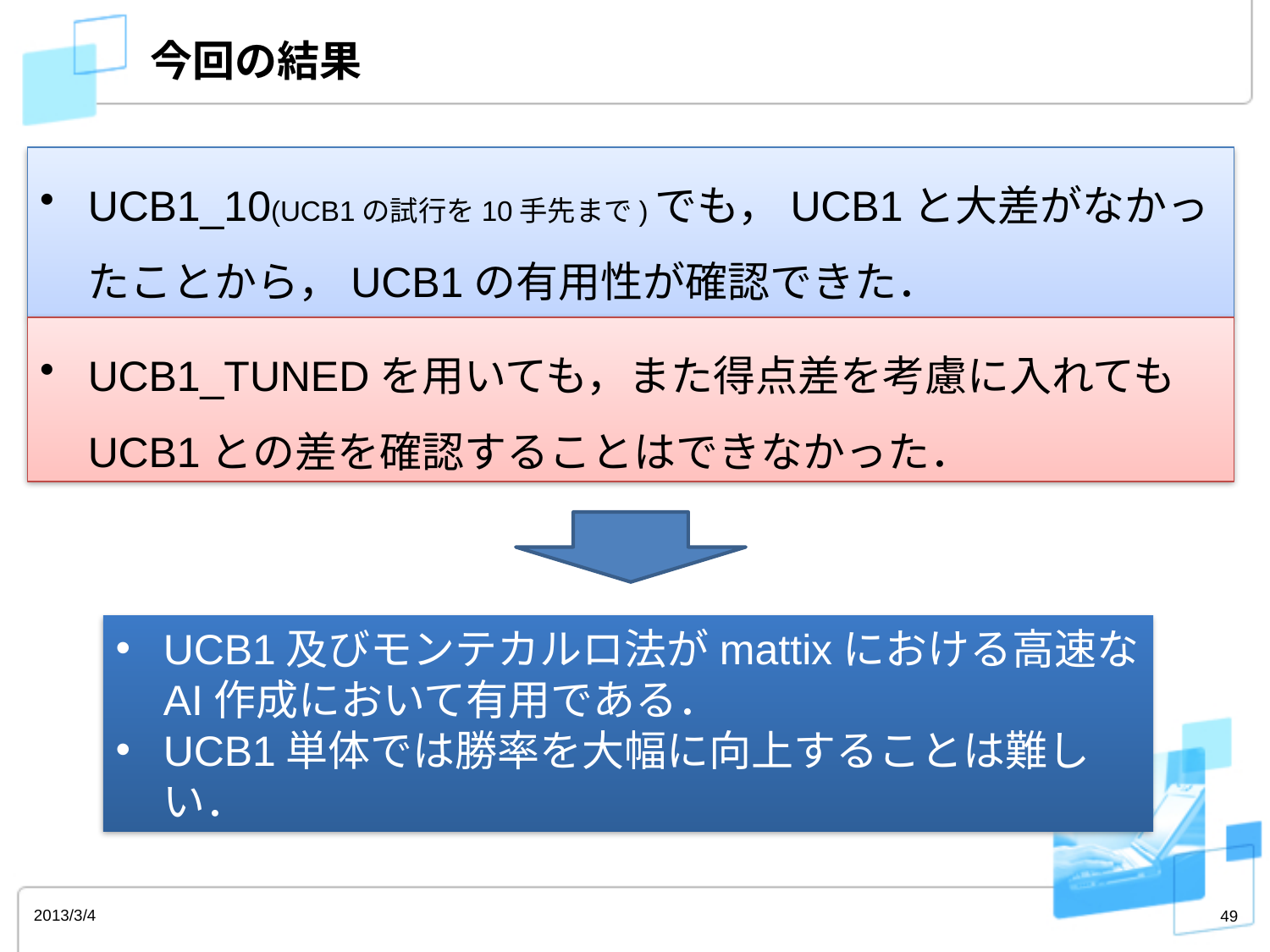

# 今回の結果
UCB1_10(UCB1の試行を10手先まで)でも，UCB1と大差がなかったことから，UCB1の有用性が確認できた．
UCB1_TUNEDを用いても，また得点差を考慮に入れてもUCB1との差を確認することはできなかった．

UCB1及びモンテカルロ法がmattixにおける高速なAI作成において有用である．
UCB1単体では勝率を大幅に向上することは難しい．
2013/3/4
49